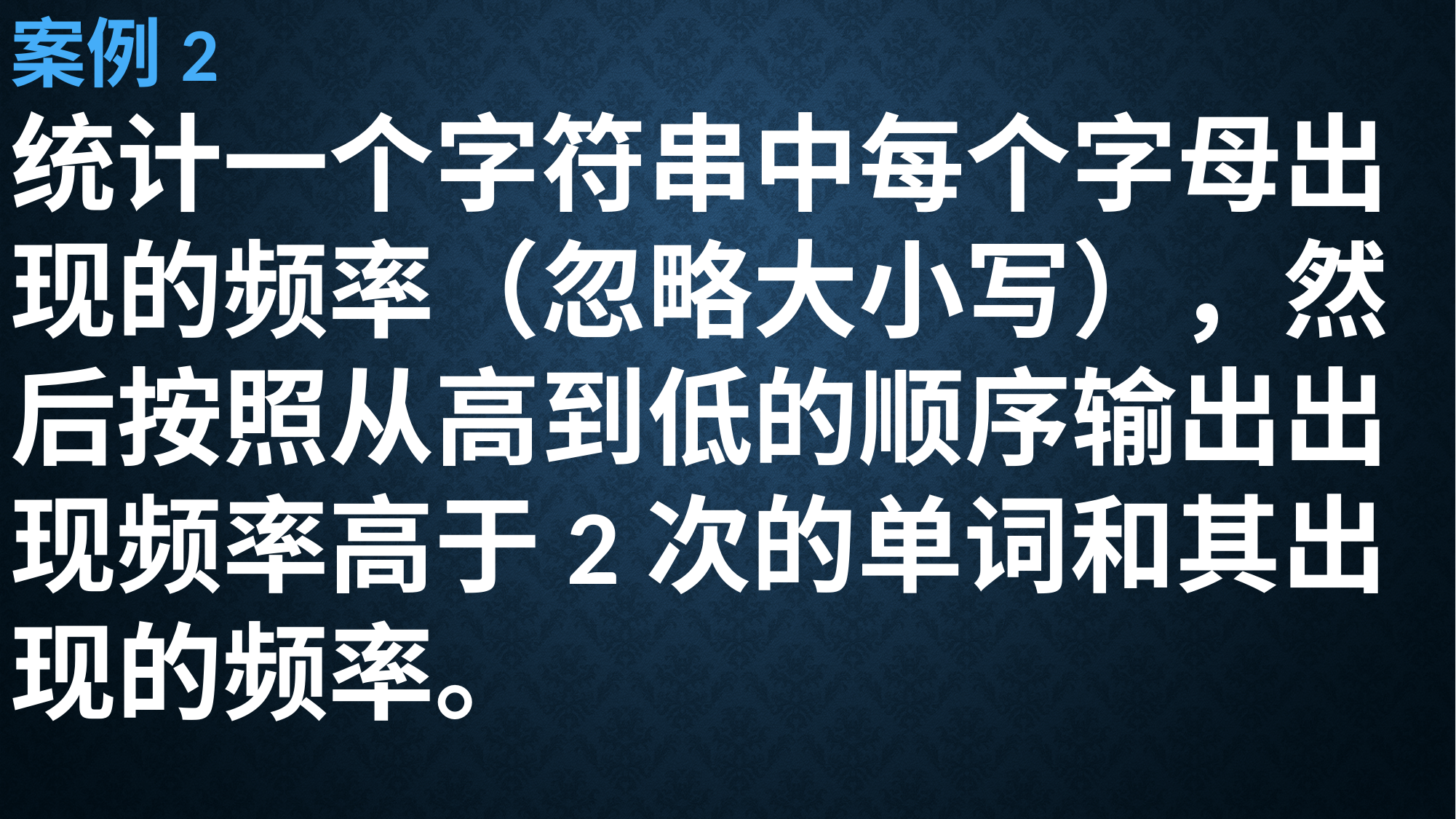

案例2
统计一个字符串中每个字母出现的频率（忽略大小写），然后按照从高到低的顺序输出出现频率高于2次的单词和其出现的频率。